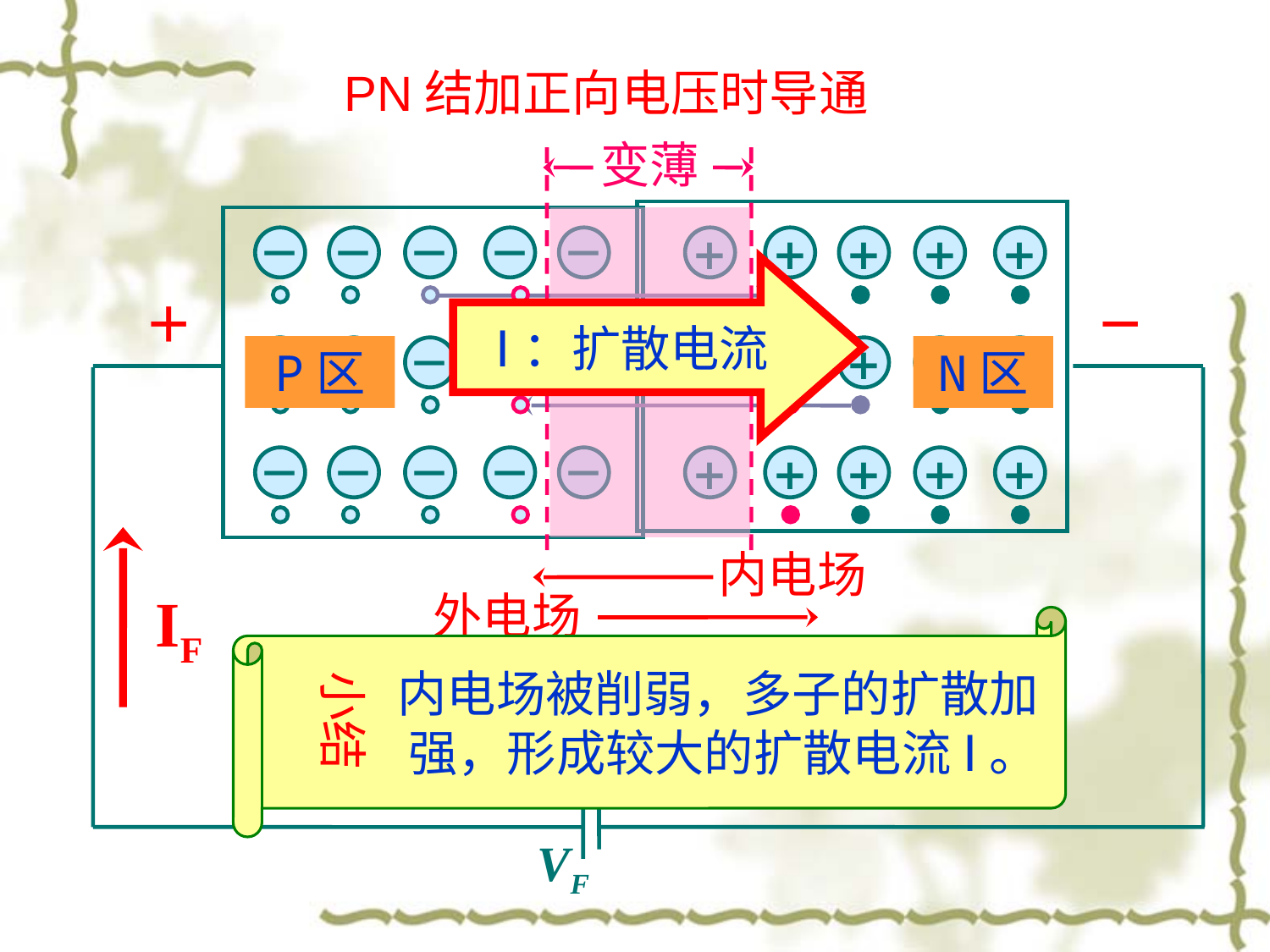

PN结加正向电压时导通
变薄

－
－
－
－
－
+
+
+
+
+
I：扩散电流
＋

－

P区
N区
－
－
－
－
－
+
+
+
+
+

－
－
－
－
－
+
+
+
+
+

内电场
IF

外电场
内电场被削弱，多子的扩散加
强，形成较大的扩散电流I。
小结

VF

28